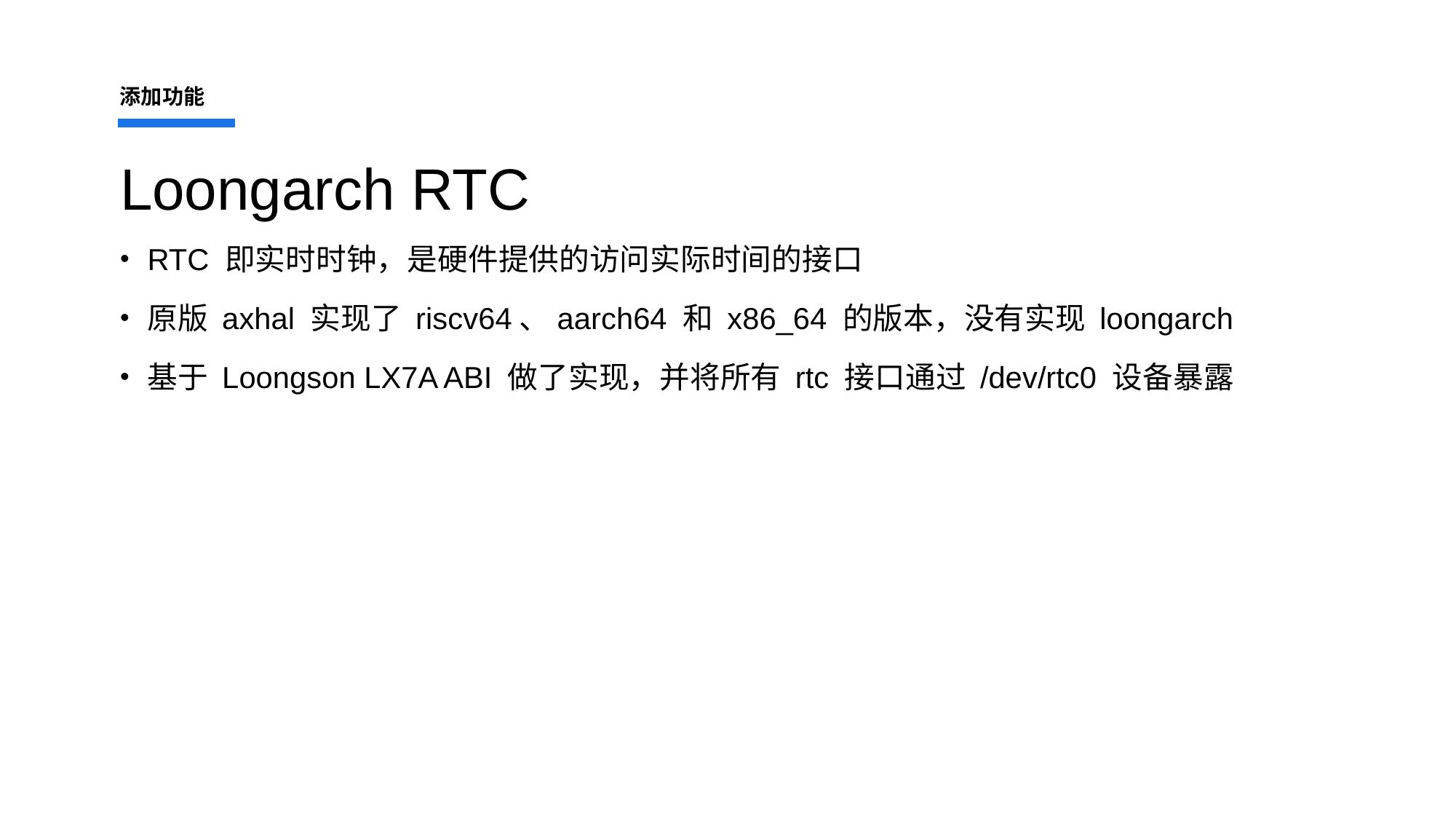

添加功能
# Loongarch RTC
RTC 即实时时钟，是硬件提供的访问实际时间的接口
原版 axhal 实现了 riscv64、aarch64 和 x86_64 的版本，没有实现 loongarch
基于 Loongson LX7A ABI 做了实现，并将所有 rtc 接口通过 /dev/rtc0 设备暴露
19